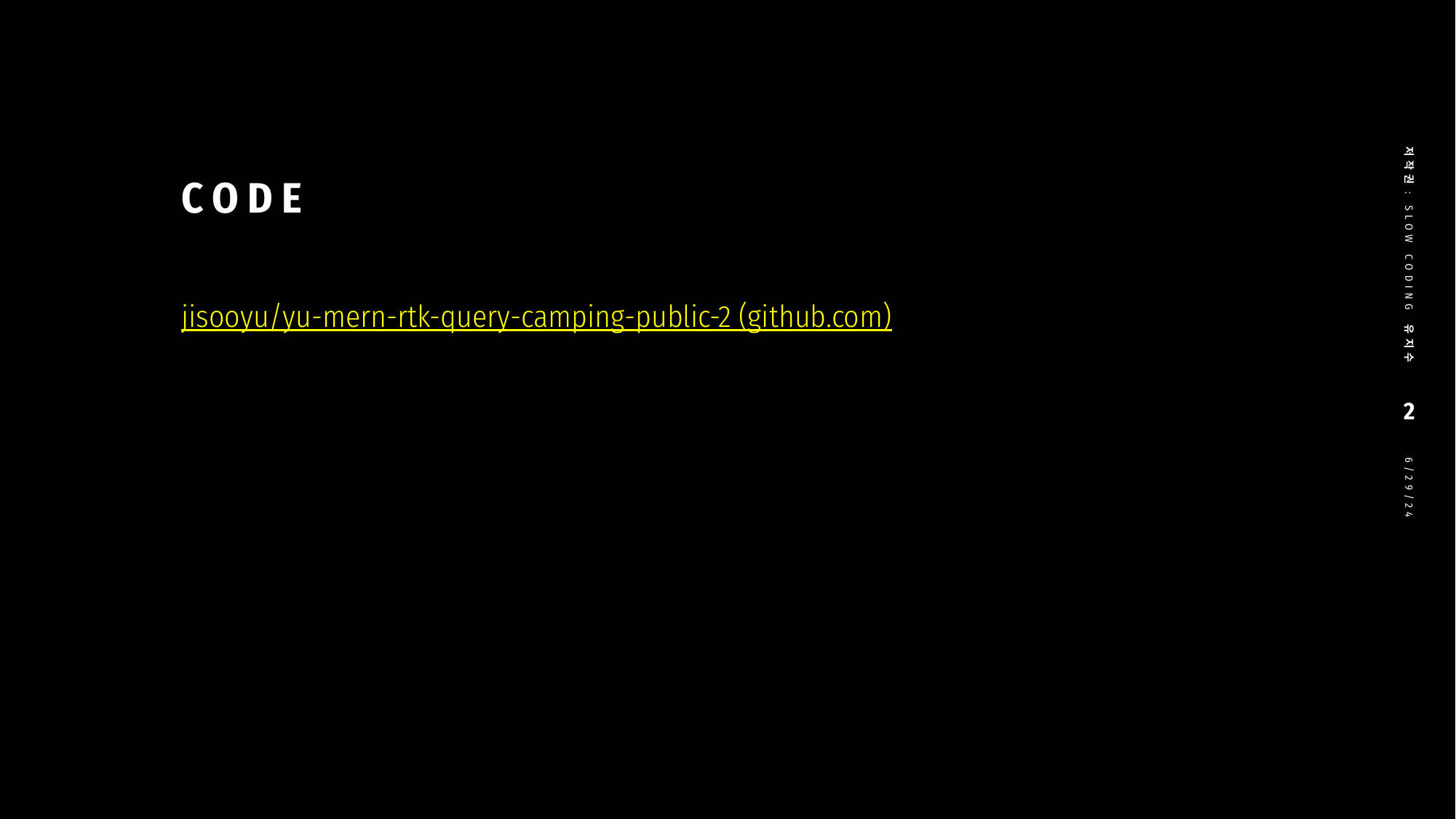

# code
저작권: Slow Coding 유지수
jisooyu/yu-mern-rtk-query-camping-public-2 (github.com)
2
6/29/24